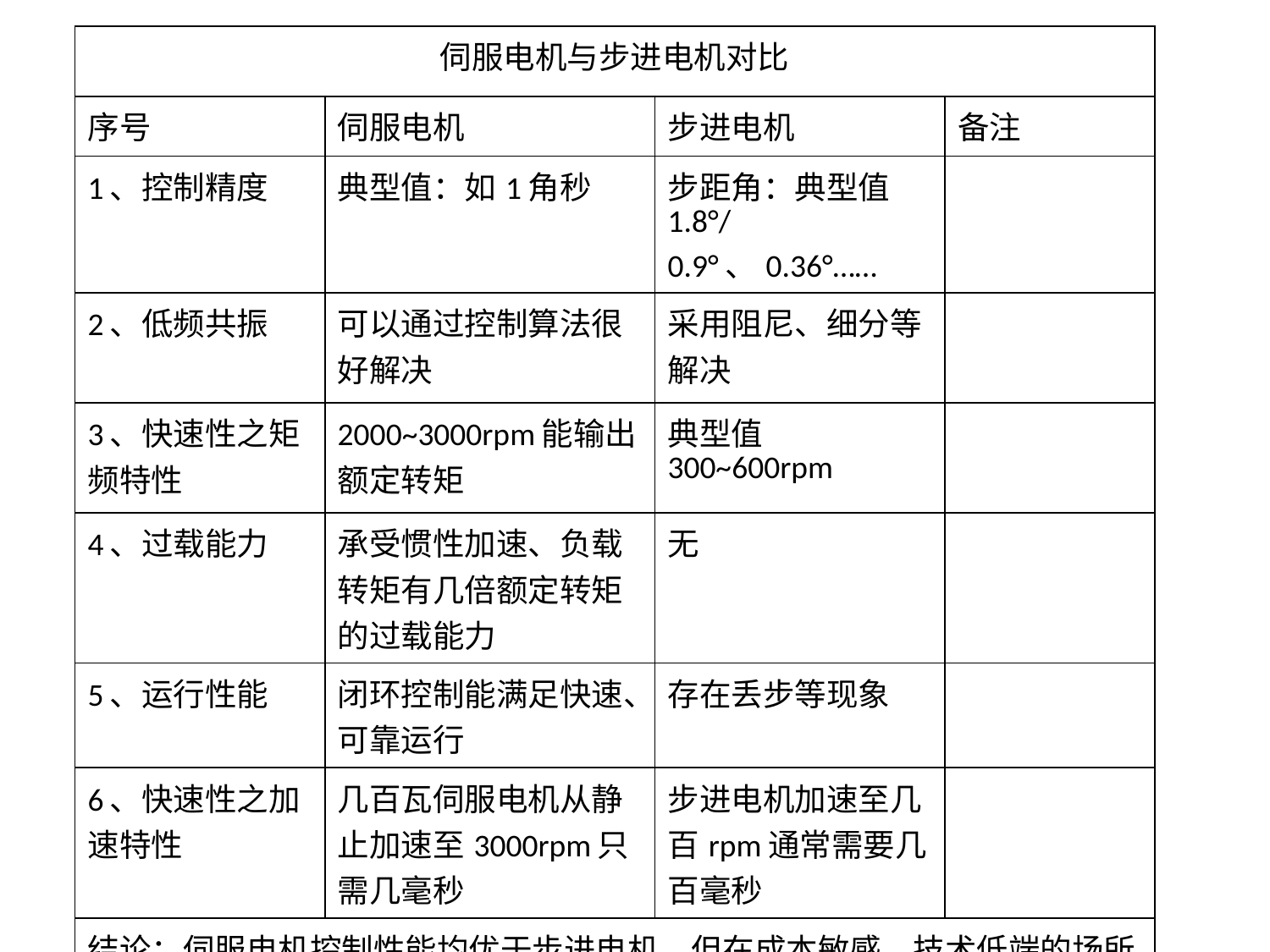

| 伺服电机与步进电机对比 |  |  |  |
| --- | --- | --- | --- |
| 序号 | 伺服电机 | 步进电机 | 备注 |
| 1、控制精度 | 典型值：如1角秒 | 步距角：典型值1.8°/0.9°、0.36°…… |  |
| 2、低频共振 | 可以通过控制算法很好解决 | 采用阻尼、细分等解决 |  |
| 3、快速性之矩频特性 | 2000~3000rpm能输出额定转矩 | 典型值300~600rpm |  |
| 4、过载能力 | 承受惯性加速、负载转矩有几倍额定转矩的过载能力 | 无 |  |
| 5、运行性能 | 闭环控制能满足快速、可靠运行 | 存在丢步等现象 |  |
| 6、快速性之加速特性 | 几百瓦伺服电机从静止加速至3000rpm只需几毫秒 | 步进电机加速至几百rpm通常需要几百毫秒 |  |
| 结论：伺服电机控制性能均优于步进电机。但在成本敏感、技术低端的场所有步进电机存在的空间。 |  |  |  |